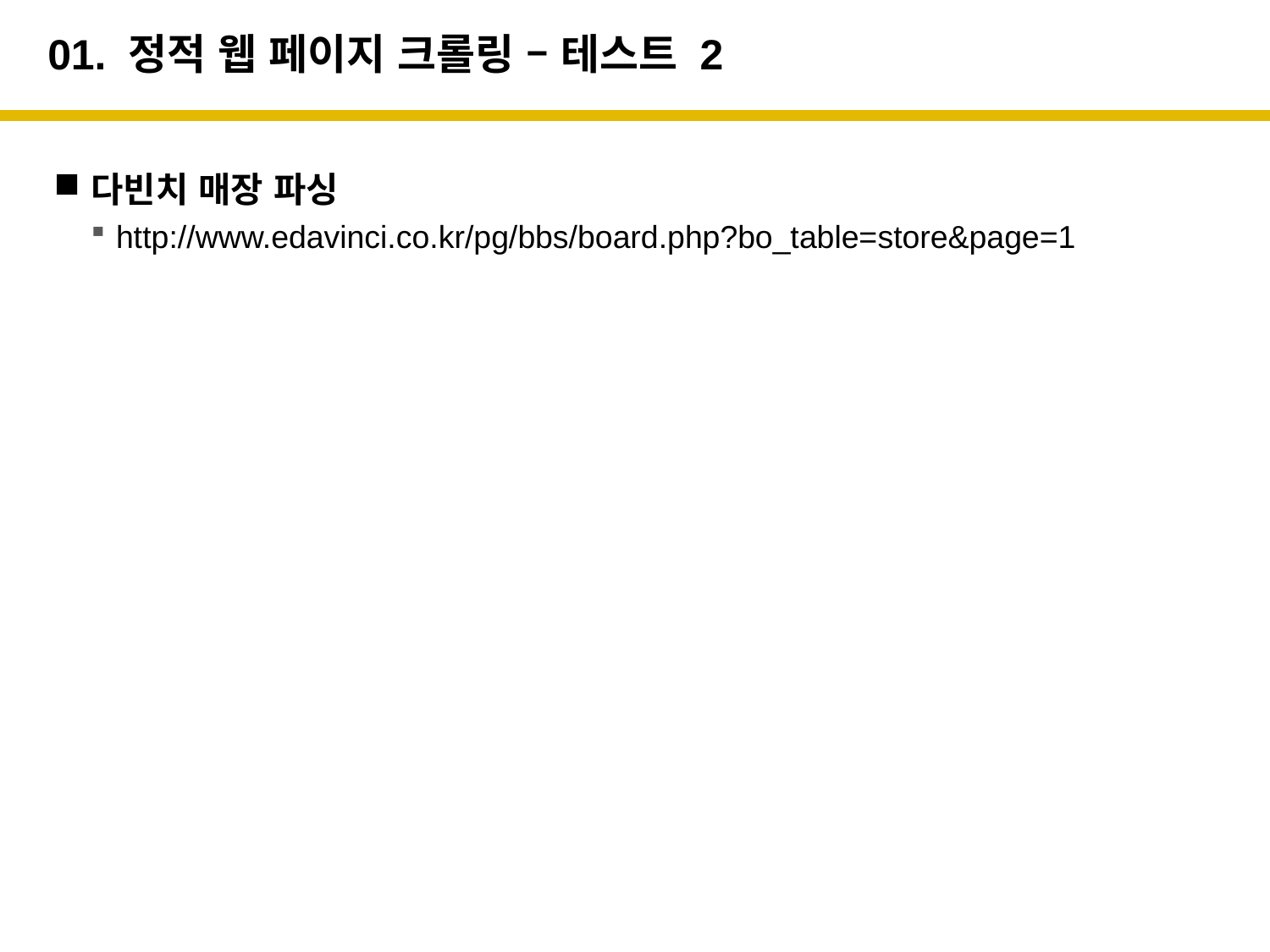

# 01. 정적 웹 페이지 크롤링 – 테스트 2
다빈치 매장 파싱
http://www.edavinci.co.kr/pg/bbs/board.php?bo_table=store&page=1